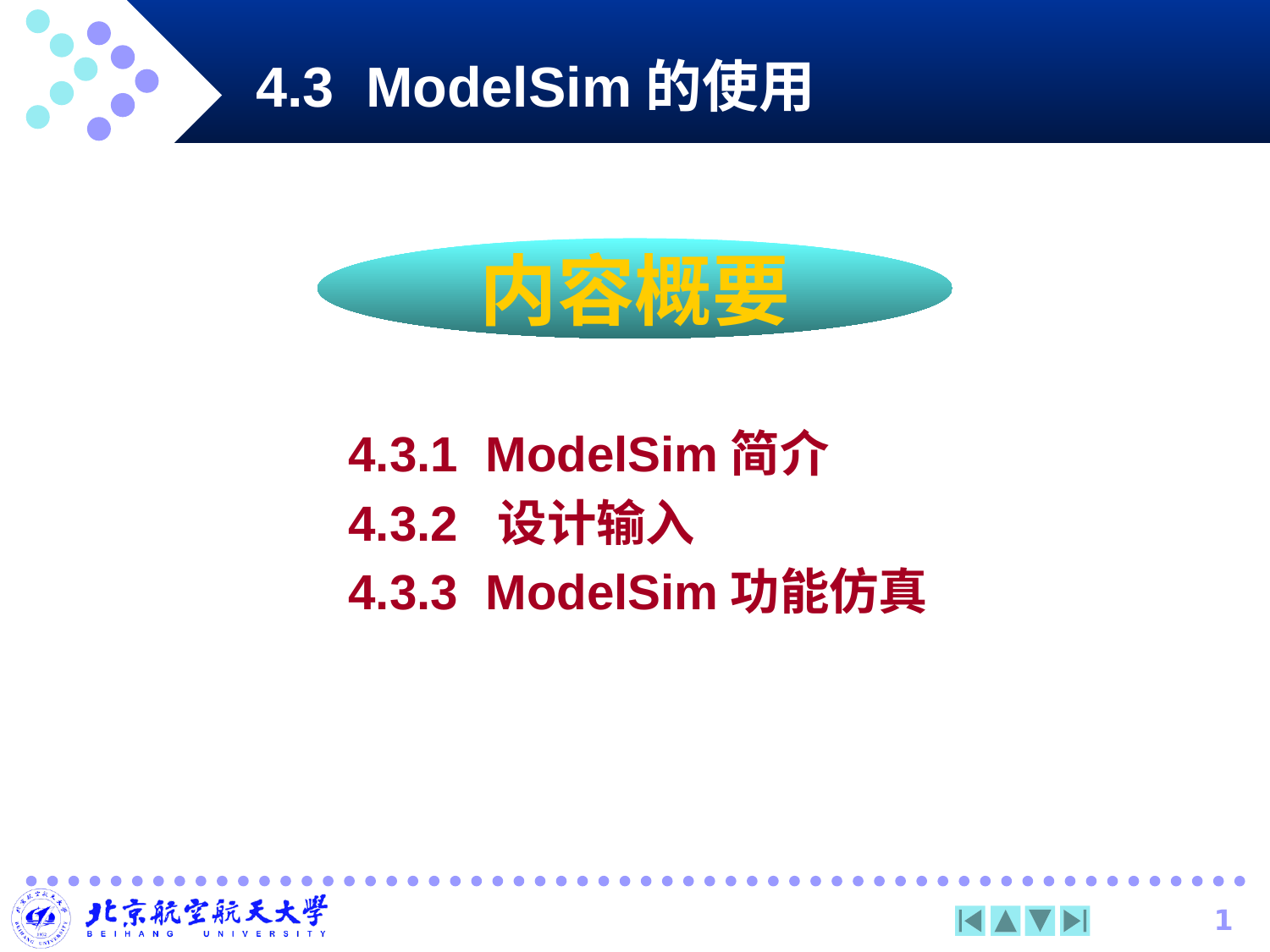

# 4.3  ModelSim的使用
内容概要
4.3.1  ModelSim简介
4.3.2  设计输入
4.3.3  ModelSim功能仿真
1